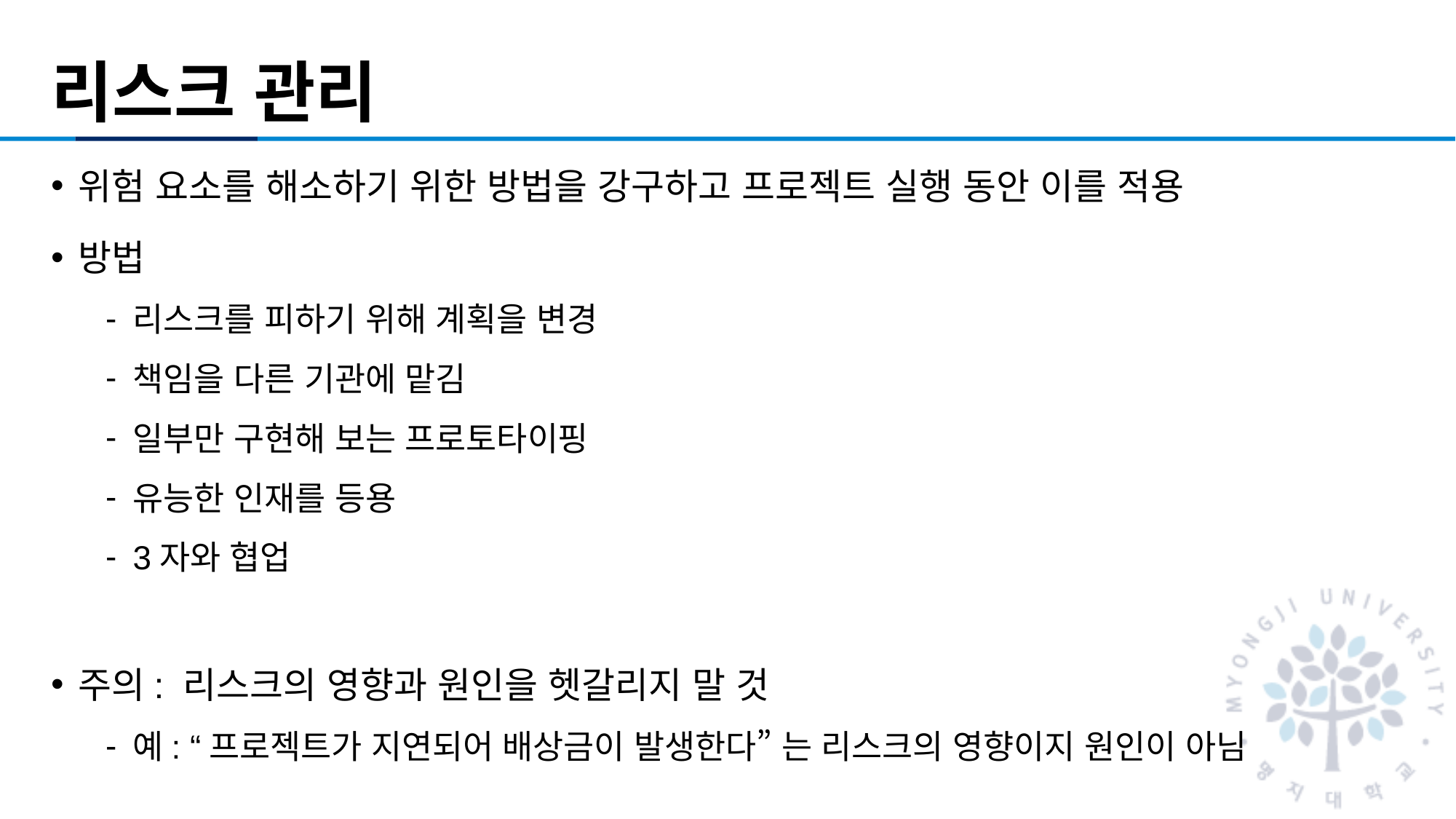

# 리스크 관리
위험 요소를 해소하기 위한 방법을 강구하고 프로젝트 실행 동안 이를 적용
방법
리스크를 피하기 위해 계획을 변경
책임을 다른 기관에 맡김
일부만 구현해 보는 프로토타이핑
유능한 인재를 등용
3자와 협업

주의: 리스크의 영향과 원인을 헷갈리지 말 것
예: “프로젝트가 지연되어 배상금이 발생한다” 는 리스크의 영향이지 원인이 아님